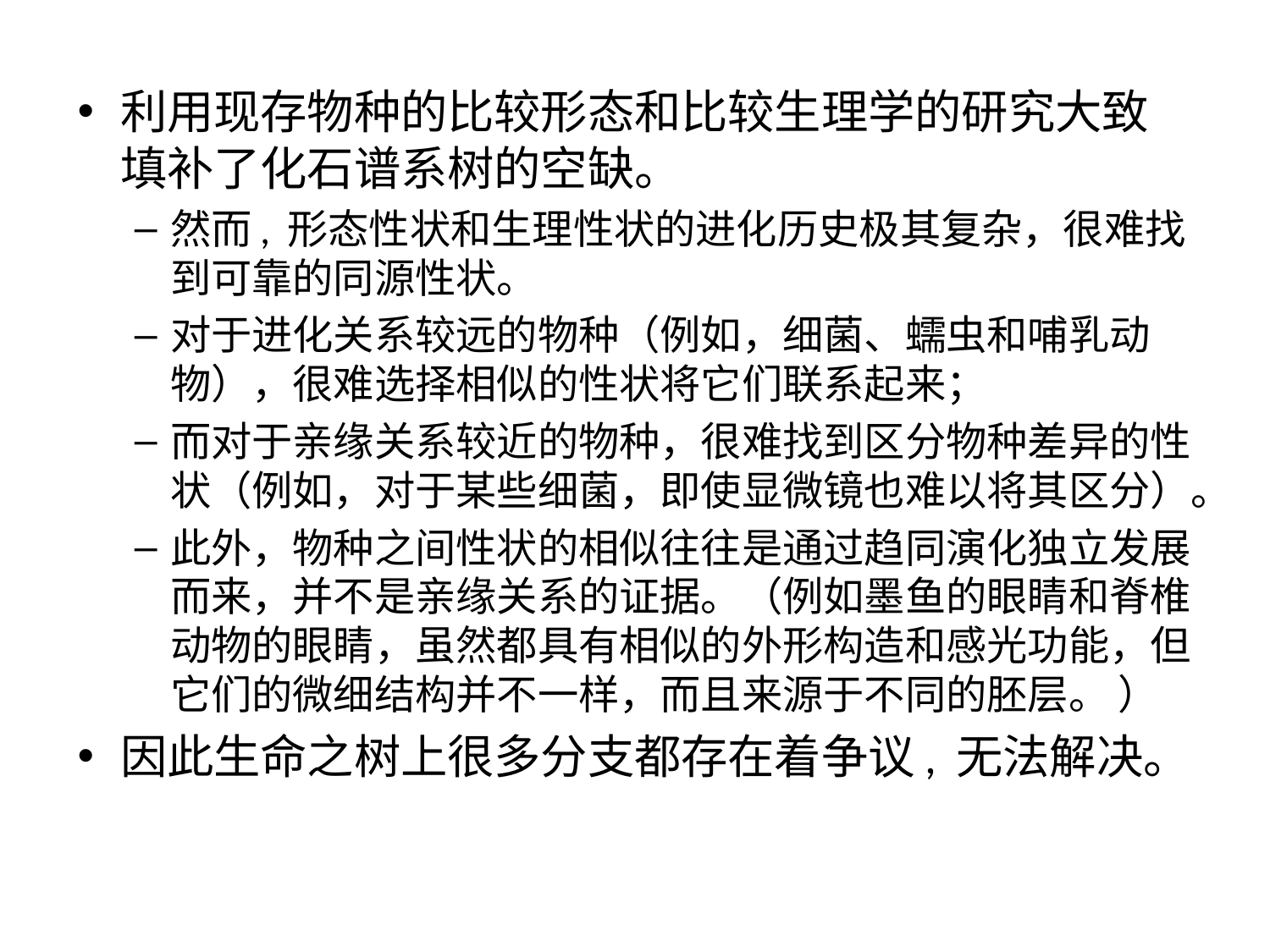

利用现存物种的比较形态和比较生理学的研究大致填补了化石谱系树的空缺。
然而, 形态性状和生理性状的进化历史极其复杂，很难找到可靠的同源性状。
对于进化关系较远的物种（例如，细菌、蠕虫和哺乳动物），很难选择相似的性状将它们联系起来；
而对于亲缘关系较近的物种，很难找到区分物种差异的性状（例如，对于某些细菌，即使显微镜也难以将其区分）。
此外，物种之间性状的相似往往是通过趋同演化独立发展而来，并不是亲缘关系的证据。（例如墨鱼的眼睛和脊椎动物的眼睛，虽然都具有相似的外形构造和感光功能，但它们的微细结构并不一样，而且来源于不同的胚层。 ）
因此生命之树上很多分支都存在着争议, 无法解决。